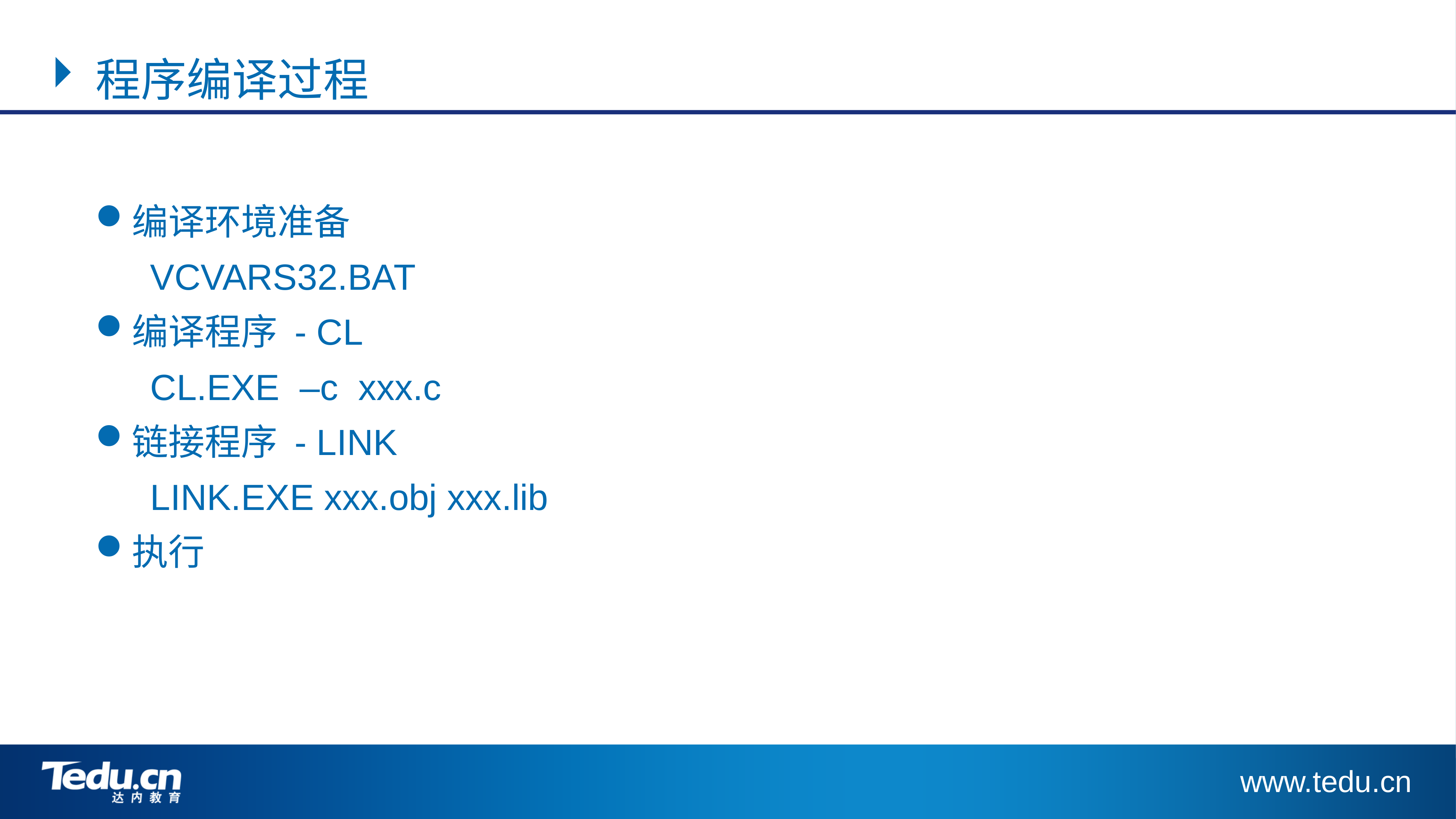

程序编译过程

编译环境准备
	VCVARS32.BAT
编译程序 - CL
	CL.EXE  –c  xxx.c
链接程序 - LINK
	LINK.EXE xxx.obj xxx.lib
执行